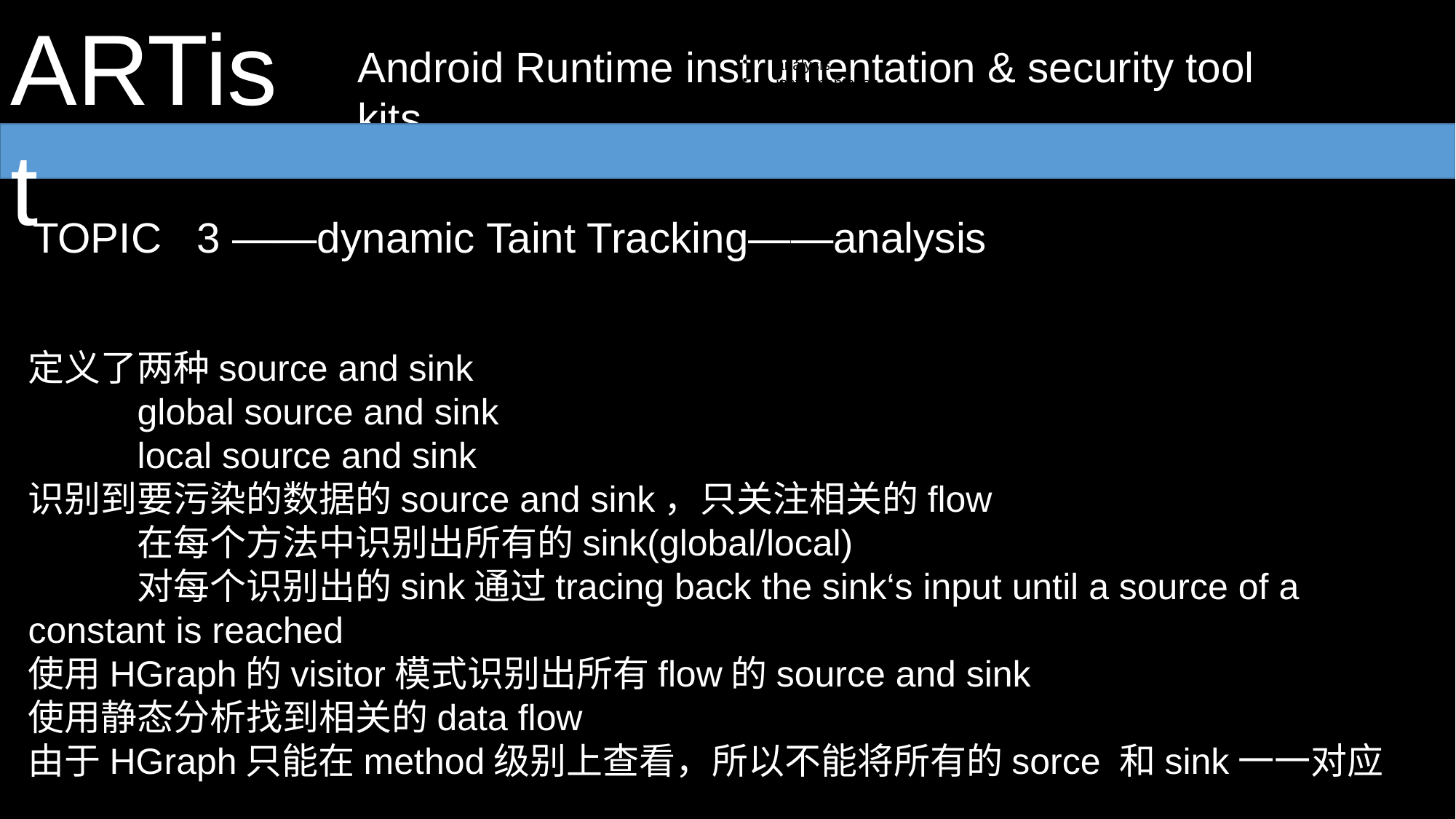

ARTist

dynamic permission enforcement
Android Runtime instrumentation & security tool kits
dynamic permission enforcement

analysis
instrumentation

TOPIC   3 ——dynamic Taint Tracking——analysis

定义了两种source and sink
	global source and sink
	local source and sink
识别到要污染的数据的source and sink，只关注相关的flow
	在每个方法中识别出所有的sink(global/local)
	对每个识别出的sink通过tracing back the sink‘s input until a source of a constant is reached
使用HGraph的visitor模式识别出所有flow的source and sink
使用静态分析找到相关的data flow
由于HGraph只能在method级别上查看，所以不能将所有的sorce 和sink一一对应